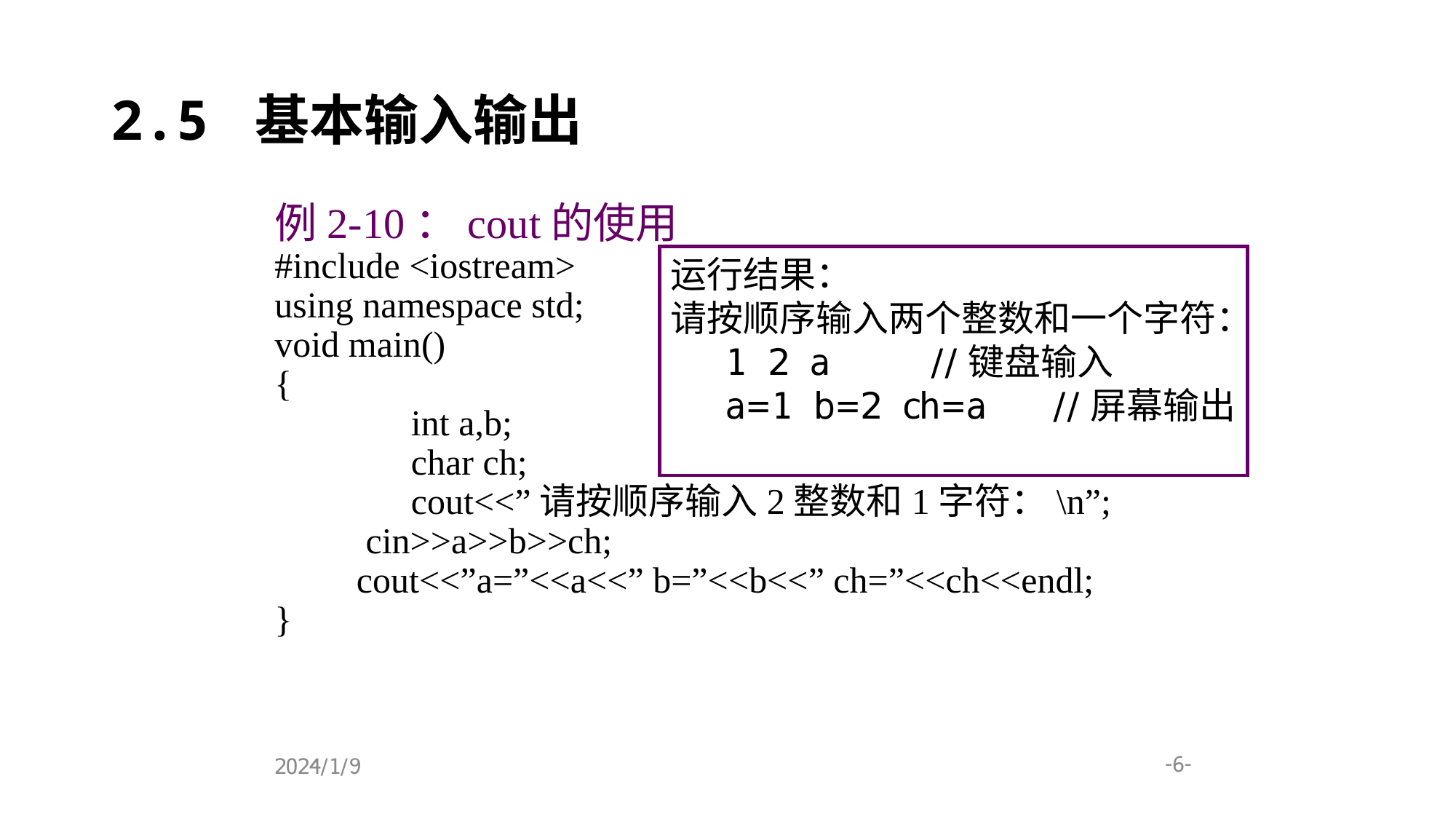

# 2.5 基本输入输出
例2-10：cout的使用
#include <iostream>
using namespace std;
void main()
{
		int a,b;
		char ch;
		cout<<”请按顺序输入2整数和1字符：\n”;
          cin>>a>>b>>ch;
 	      cout<<”a=”<<a<<” b=”<<b<<” ch=”<<ch<<endl;
}

运行结果：
请按顺序输入两个整数和一个字符：
     1  2  a         //键盘输入
     a=1  b=2  ch=a      //屏幕输出

-6-
2024/1/9